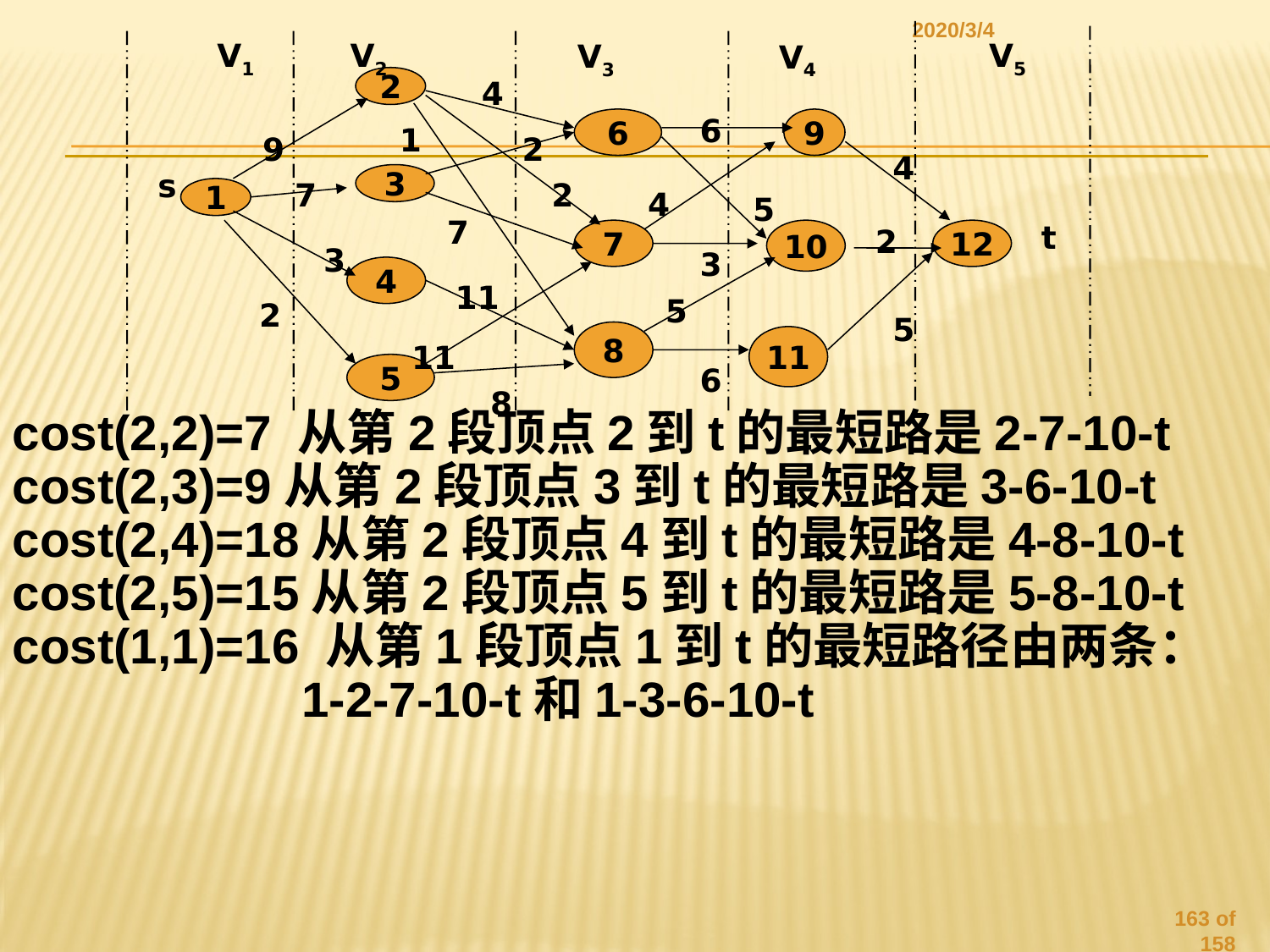

2020/3/4

V1
V2
V5
V3
V4
2
4

6
6
9
1
9
2

4
s
3
7
2
1
4
5

7

t
2

7
10
12
3
3

4

11

5
2
5
8
11
11

5
6

8

#
cost(2,2)=7 从第2段顶点2到t的最短路是2-7-10-t
cost(2,3)=9从第2段顶点3到t的最短路是3-6-10-t
cost(2,4)=18从第2段顶点4到t的最短路是4-8-10-t
cost(2,5)=15从第2段顶点5到t的最短路是5-8-10-t
cost(1,1)=16 从第1段顶点1到t的最短路径由两条：
                     1-2-7-10-t和1-3-6-10-t
163 of 158